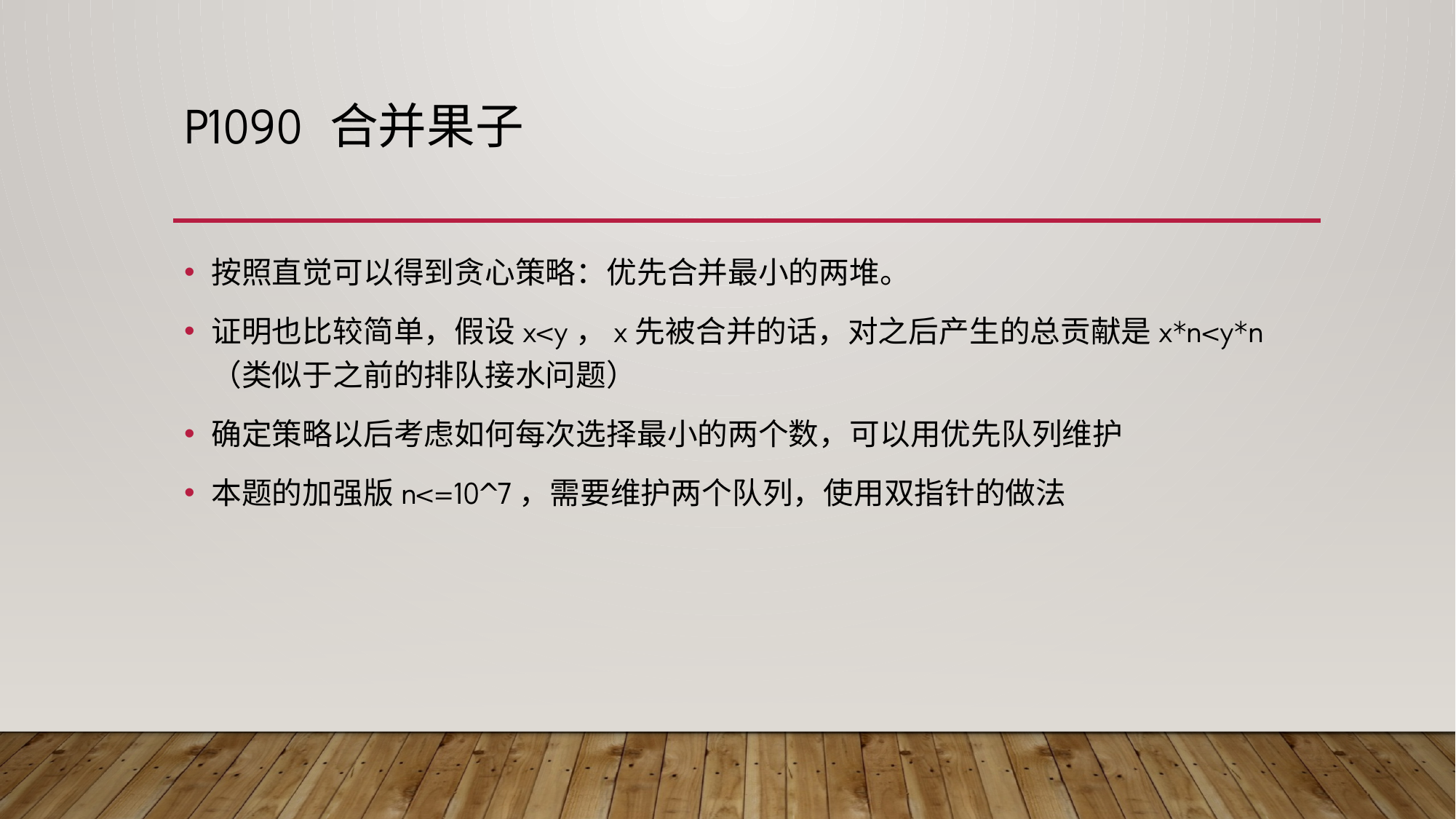

# P1090 合并果子
按照直觉可以得到贪心策略：优先合并最小的两堆。
证明也比较简单，假设x<y，x先被合并的话，对之后产生的总贡献是x*n<y*n（类似于之前的排队接水问题）
确定策略以后考虑如何每次选择最小的两个数，可以用优先队列维护
本题的加强版n<=10^7，需要维护两个队列，使用双指针的做法